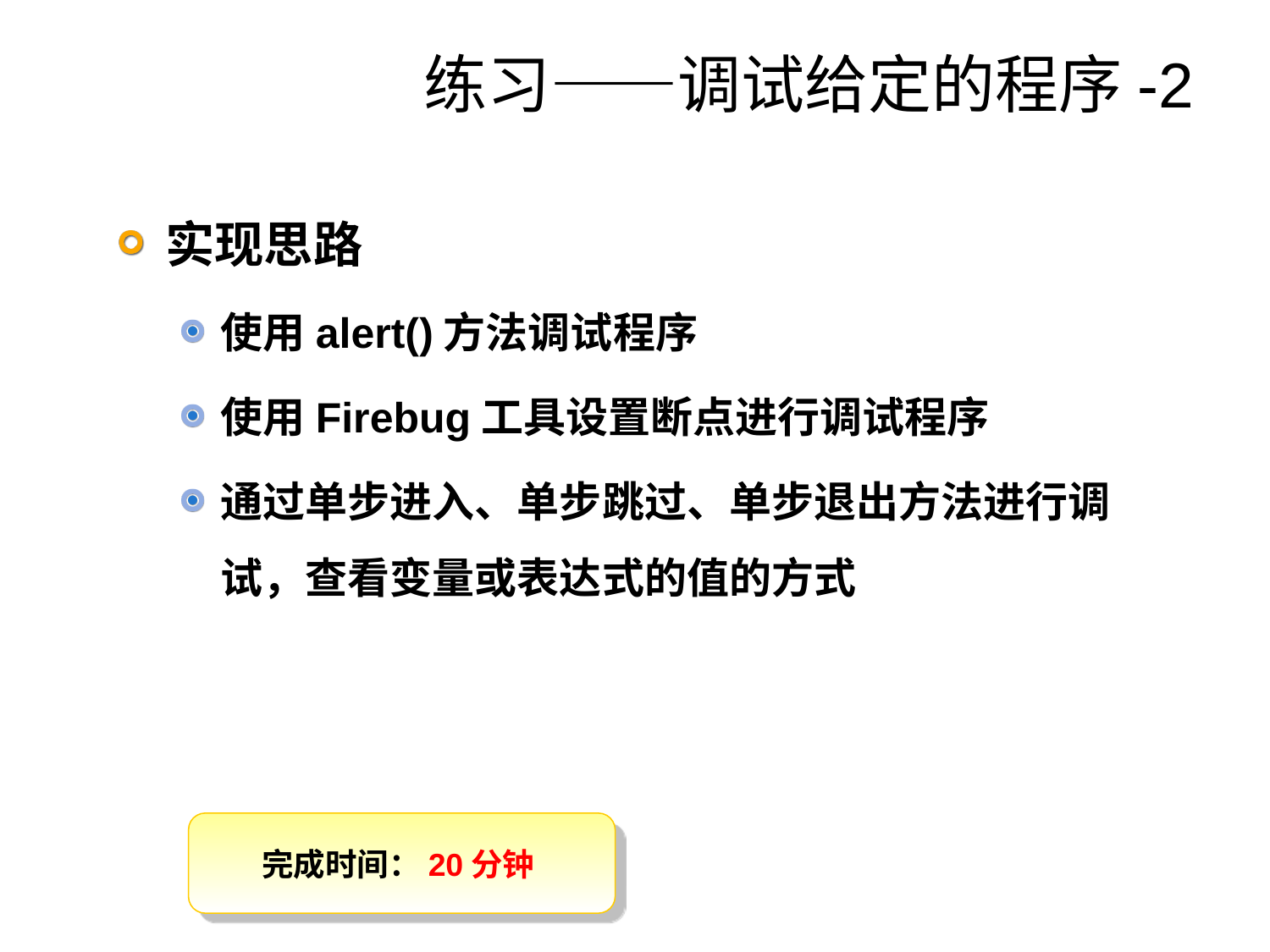

# 练习——调试给定的程序-2
实现思路
使用alert()方法调试程序
使用Firebug工具设置断点进行调试程序
通过单步进入、单步跳过、单步退出方法进行调试，查看变量或表达式的值的方式
完成时间：20分钟